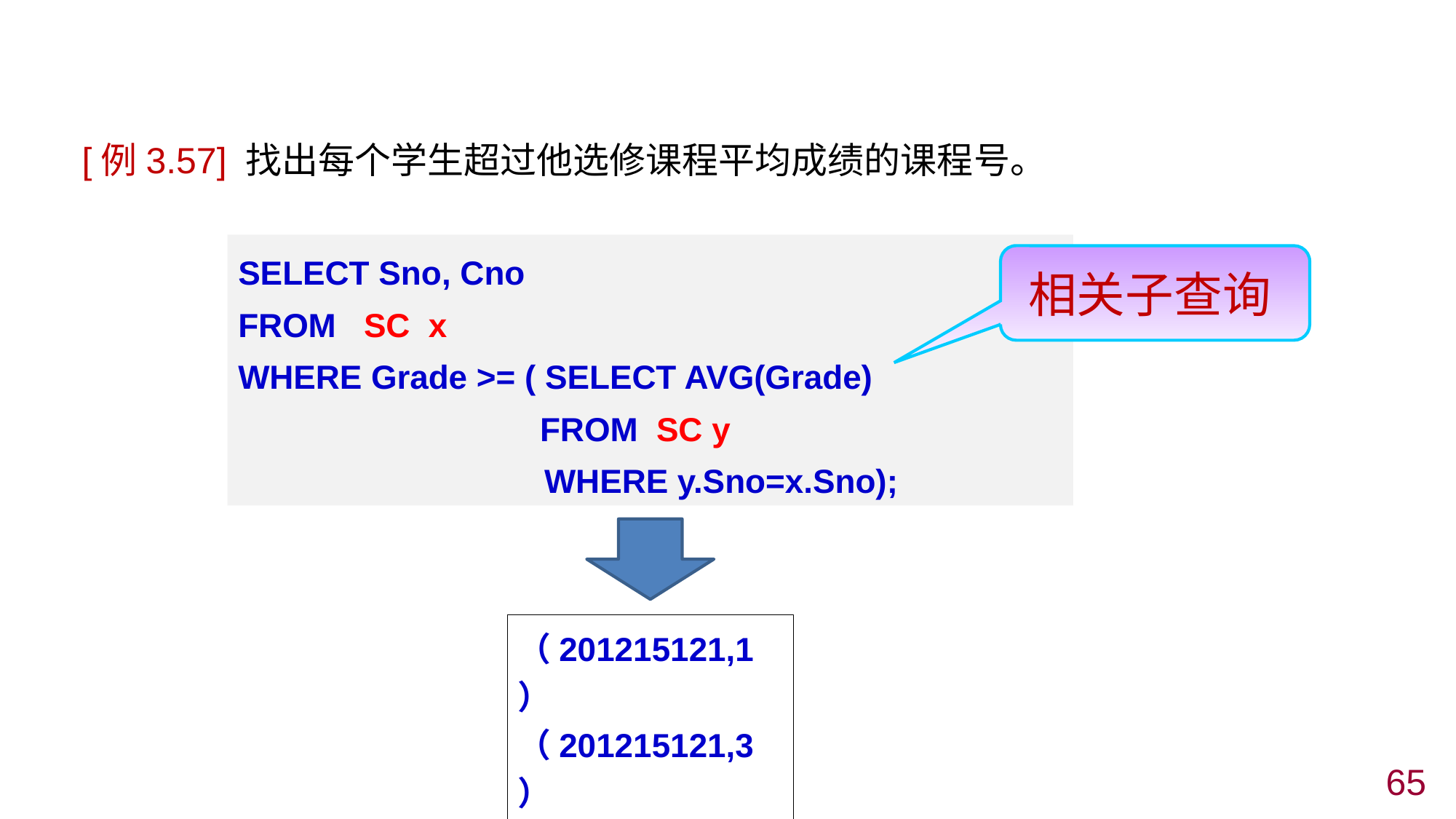

#
[例3.57] 找出每个学生超过他选修课程平均成绩的课程号。

SELECT Sno, Cno
FROM   SC  x
WHERE Grade >= ( SELECT AVG(Grade)
		         FROM  SC y
                                 WHERE y.Sno=x.Sno);
相关子查询

（201215121,1）
（201215121,3）
（201215122,2）
65